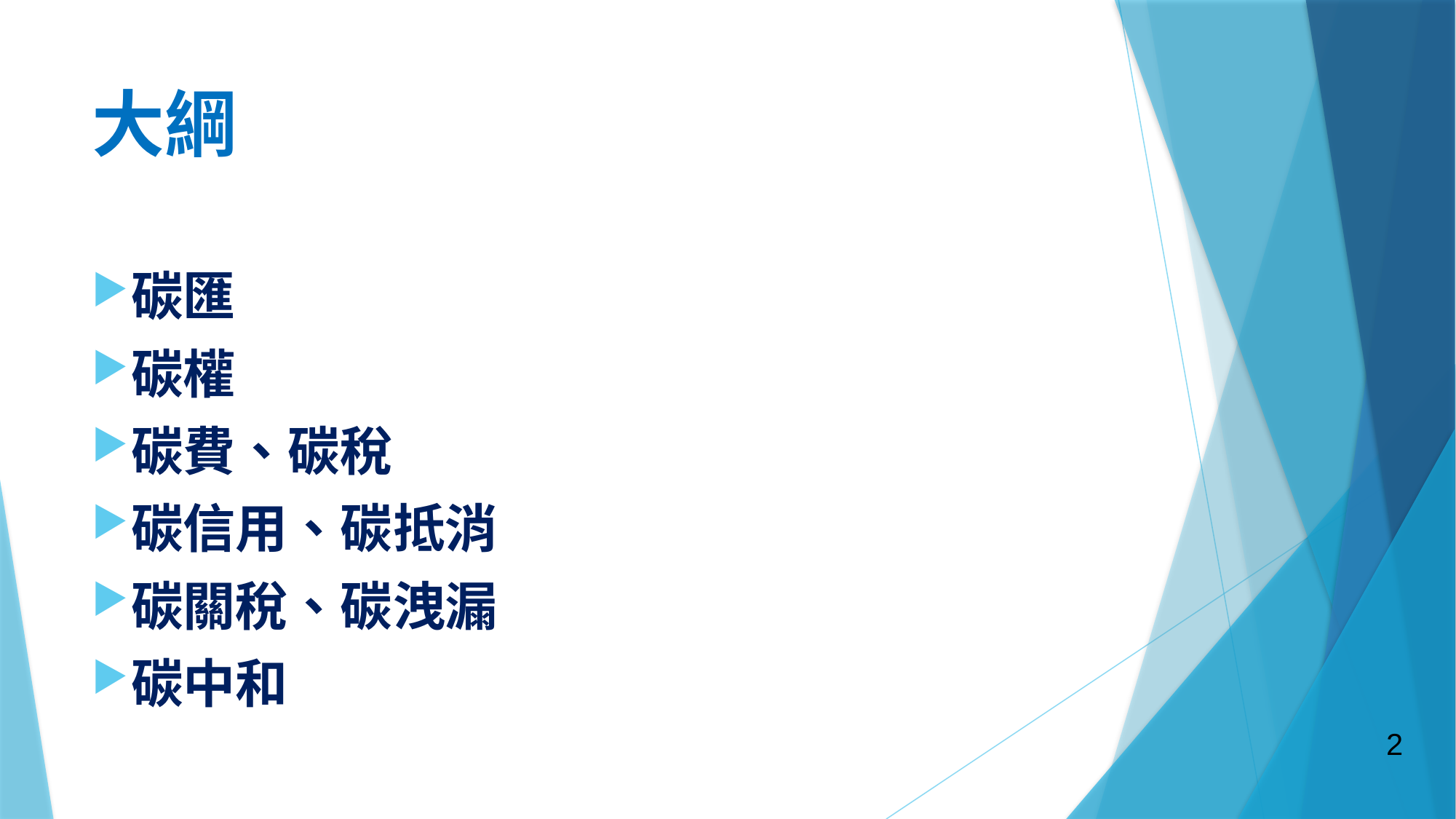

# 大綱
碳匯
碳權
碳費、碳稅
碳信用、碳抵消
碳關稅、碳洩漏
碳中和

2